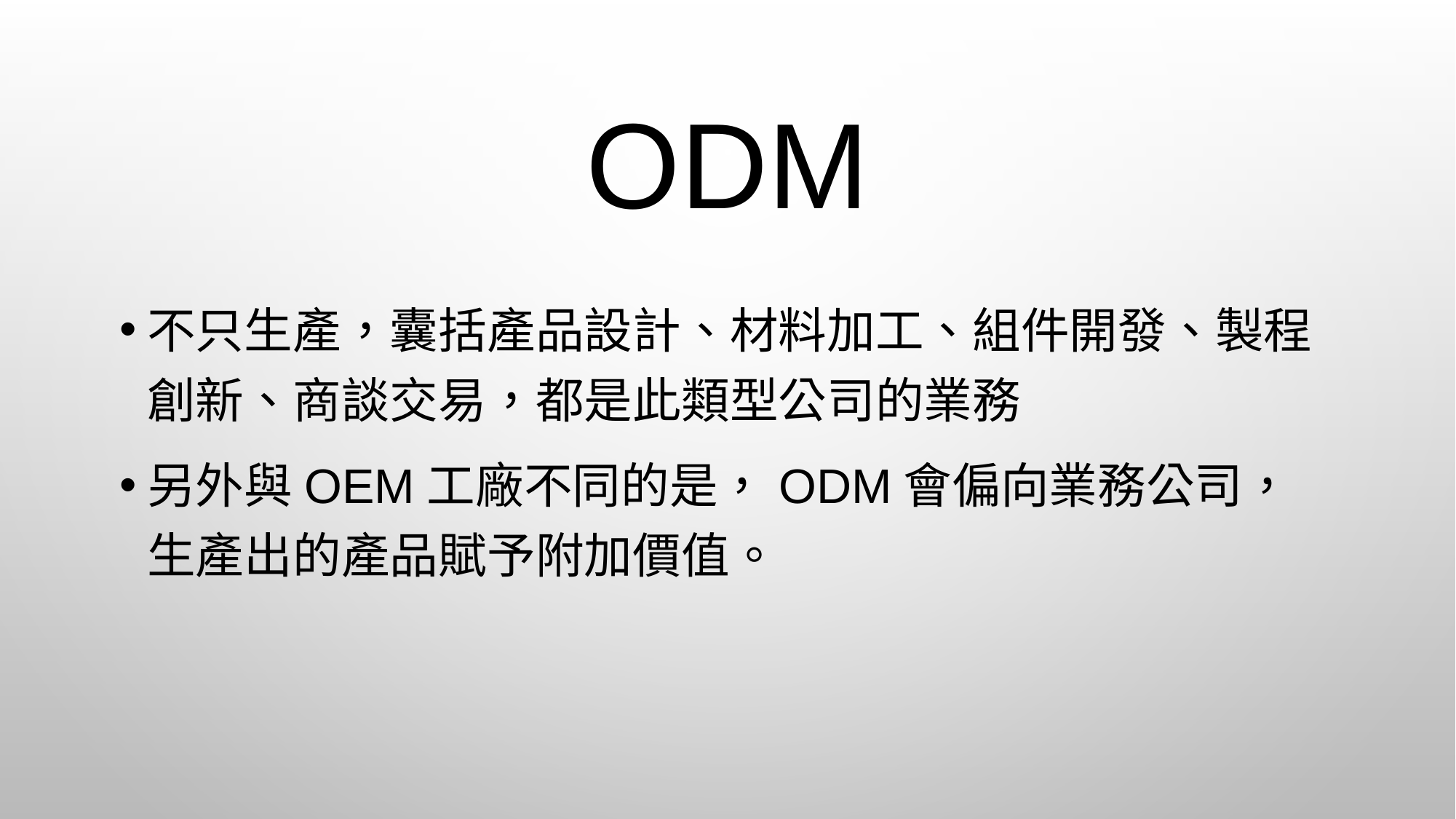

# odm
不只生產，囊括產品設計、材料加工、組件開發、製程創新、商談交易，都是此類型公司的業務
另外與OEM工廠不同的是，ODM會偏向業務公司，生產出的產品賦予附加價值。